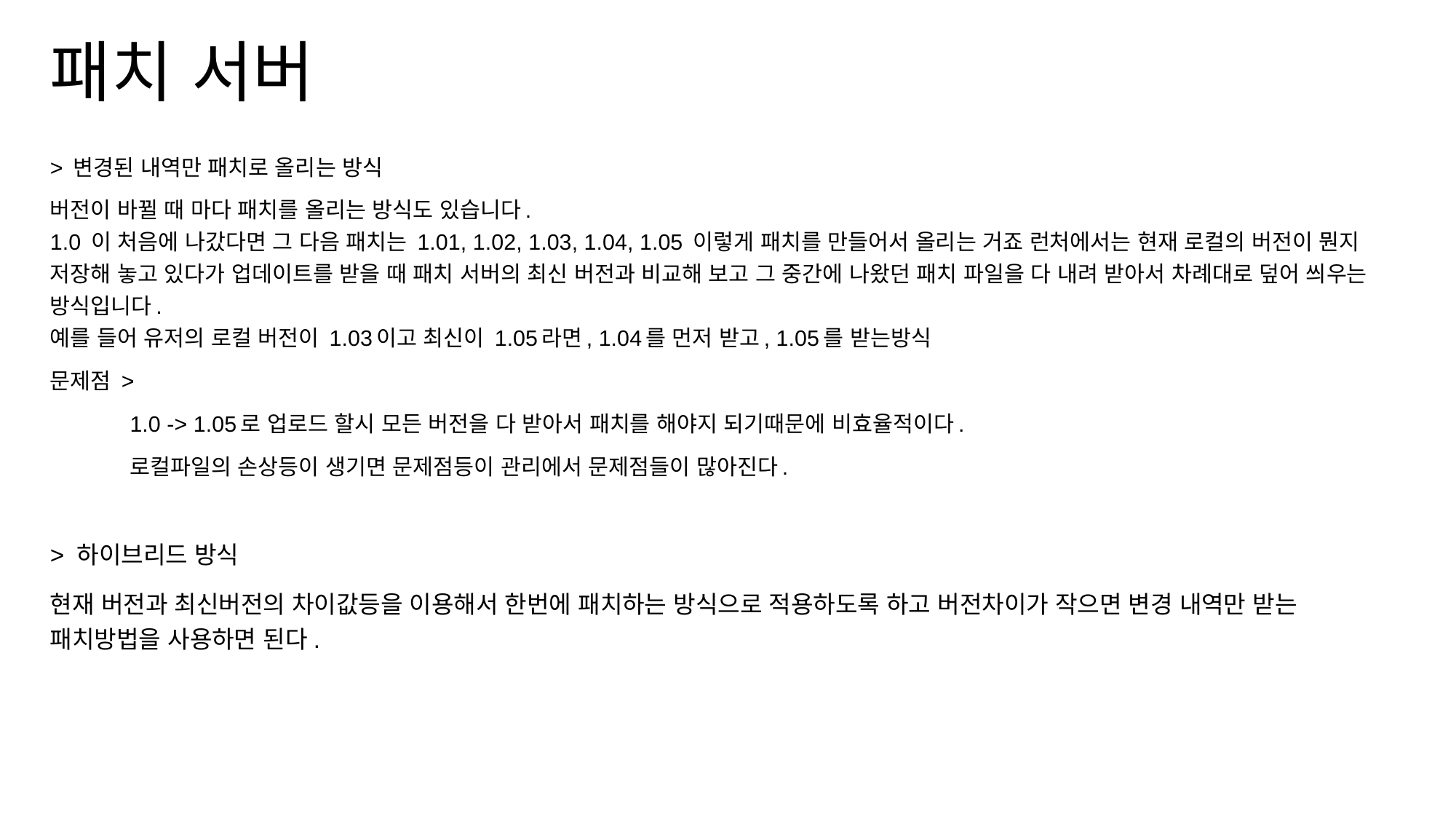

# 패치 서버
> 변경된 내역만 패치로 올리는 방식
버전이 바뀔 때 마다 패치를 올리는 방식도 있습니다.
1.0 이 처음에 나갔다면 그 다음 패치는 1.01, 1.02, 1.03, 1.04, 1.05 이렇게 패치를 만들어서 올리는 거죠 런처에서는 현재 로컬의 버전이 뭔지 저장해 놓고 있다가 업데이트를 받을 때 패치 서버의 최신 버전과 비교해 보고 그 중간에 나왔던 패치 파일을 다 내려 받아서 차례대로 덮어 씌우는 방식입니다.
예를 들어 유저의 로컬 버전이 1.03이고 최신이 1.05라면, 1.04를 먼저 받고, 1.05를 받는방식
문제점 >
	1.0 -> 1.05로 업로드 할시 모든 버전을 다 받아서 패치를 해야지 되기때문에 비효율적이다.
	로컬파일의 손상등이 생기면 문제점등이 관리에서 문제점들이 많아진다.
> 하이브리드 방식
현재 버전과 최신버전의 차이값등을 이용해서 한번에 패치하는 방식으로 적용하도록 하고 버전차이가 작으면 변경 내역만 받는 패치방법을 사용하면 된다.